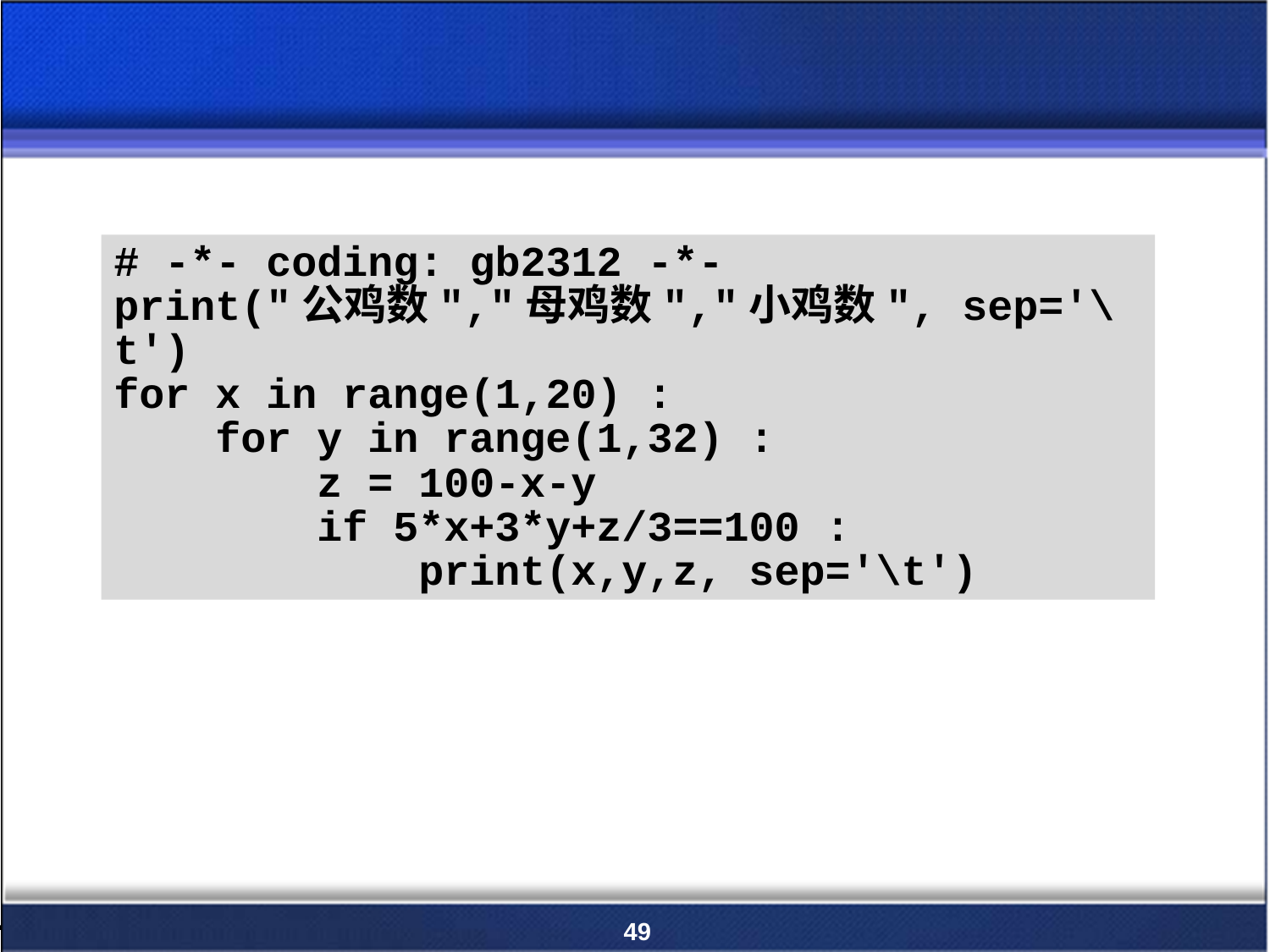

# -*- coding: gb2312 -*-
print("公鸡数","母鸡数","小鸡数", sep='\t')
for x in range(1,20) :
    for y in range(1,32) :
        z = 100-x-y
        if 5*x+3*y+z/3==100 :
            print(x,y,z, sep='\t')
49